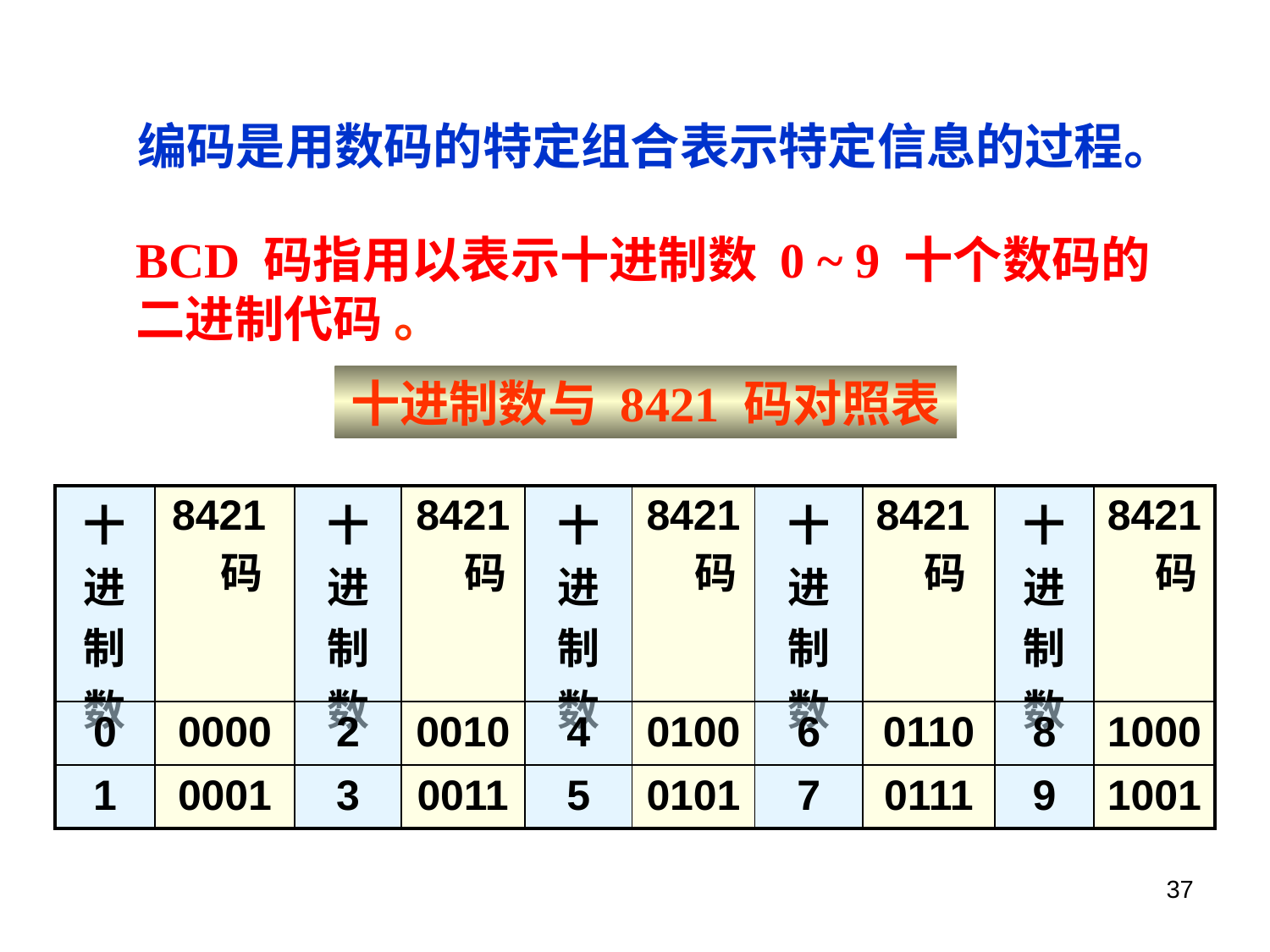

编码是用数码的特定组合表示特定信息的过程。
BCD 码指用以表示十进制数 0 ~ 9 十个数码的二进制代码 。
十进制数与 8421 码对照表
| 十进制数 | 8421 码 | 十进制数 | 8421 码 | 十进制数 | 8421 码 | 十进制数 | 8421 码 | 十进制数 | 8421 码 |
| --- | --- | --- | --- | --- | --- | --- | --- | --- | --- |
| 0 | 0000 | 2 | 0010 | 4 | 0100 | 6 | 0110 | 8 | 1000 |
| 1 | 0001 | 3 | 0011 | 5 | 0101 | 7 | 0111 | 9 | 1001 |
37